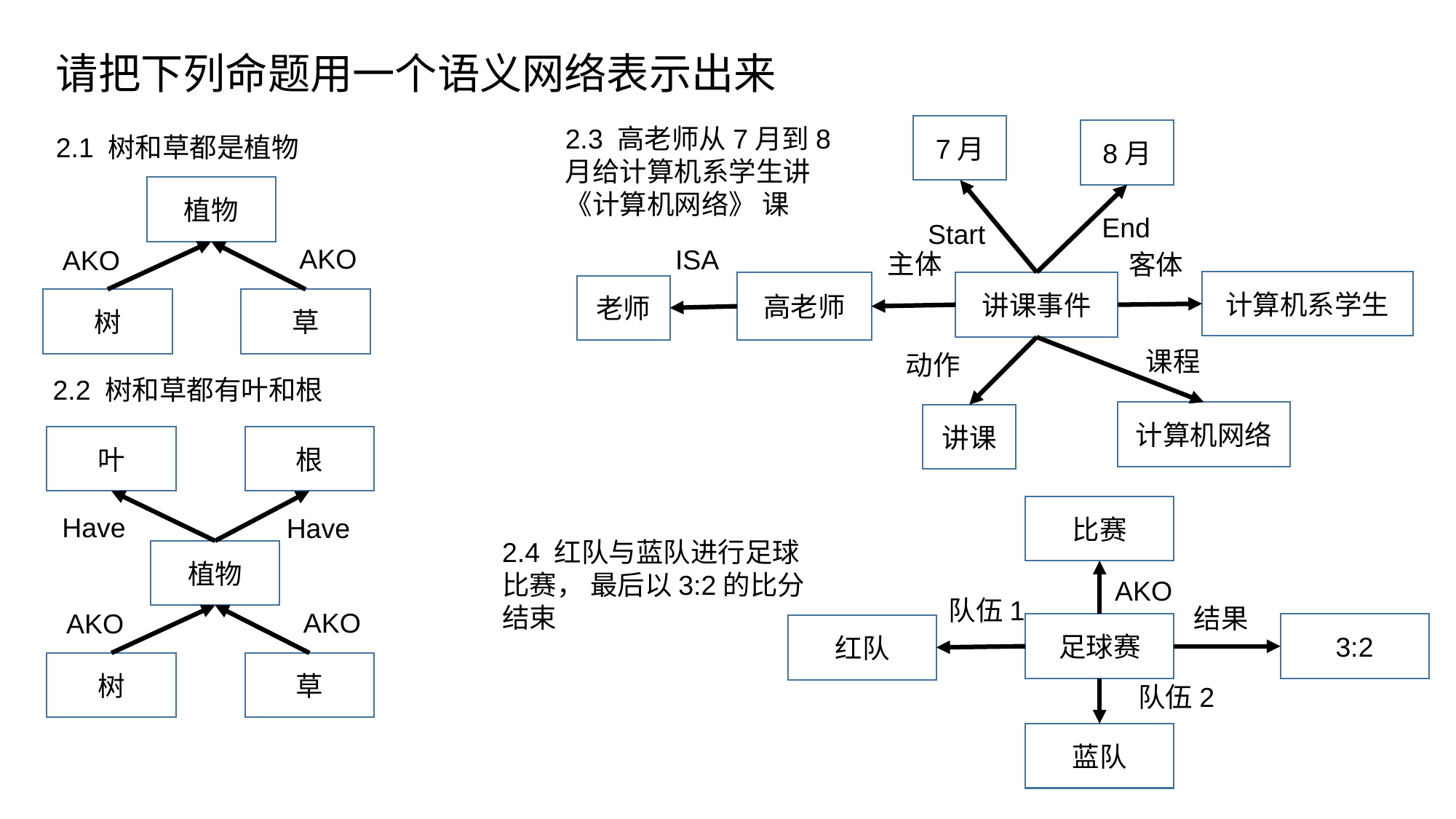

请把下列命题用一个语义网络表示出来

2.1 树和草都是植物
7月
2.3 高老师从7月到8月给计算机系学生讲《计算机网络》 课

8月
植物
End
Start
AKO
ISA
AKO
主体
客体
计算机系学生
高老师
讲课事件
老师
树
草

2.2 树和草都有叶和根

课程
动作
计算机网络
讲课
叶
根
比赛
Have
Have
2.4 红队与蓝队进行足球比赛， 最后以3:2的比分结束

植物
AKO
队伍1
结果
AKO
AKO
足球赛
3:2
红队
树
草
队伍2
蓝队